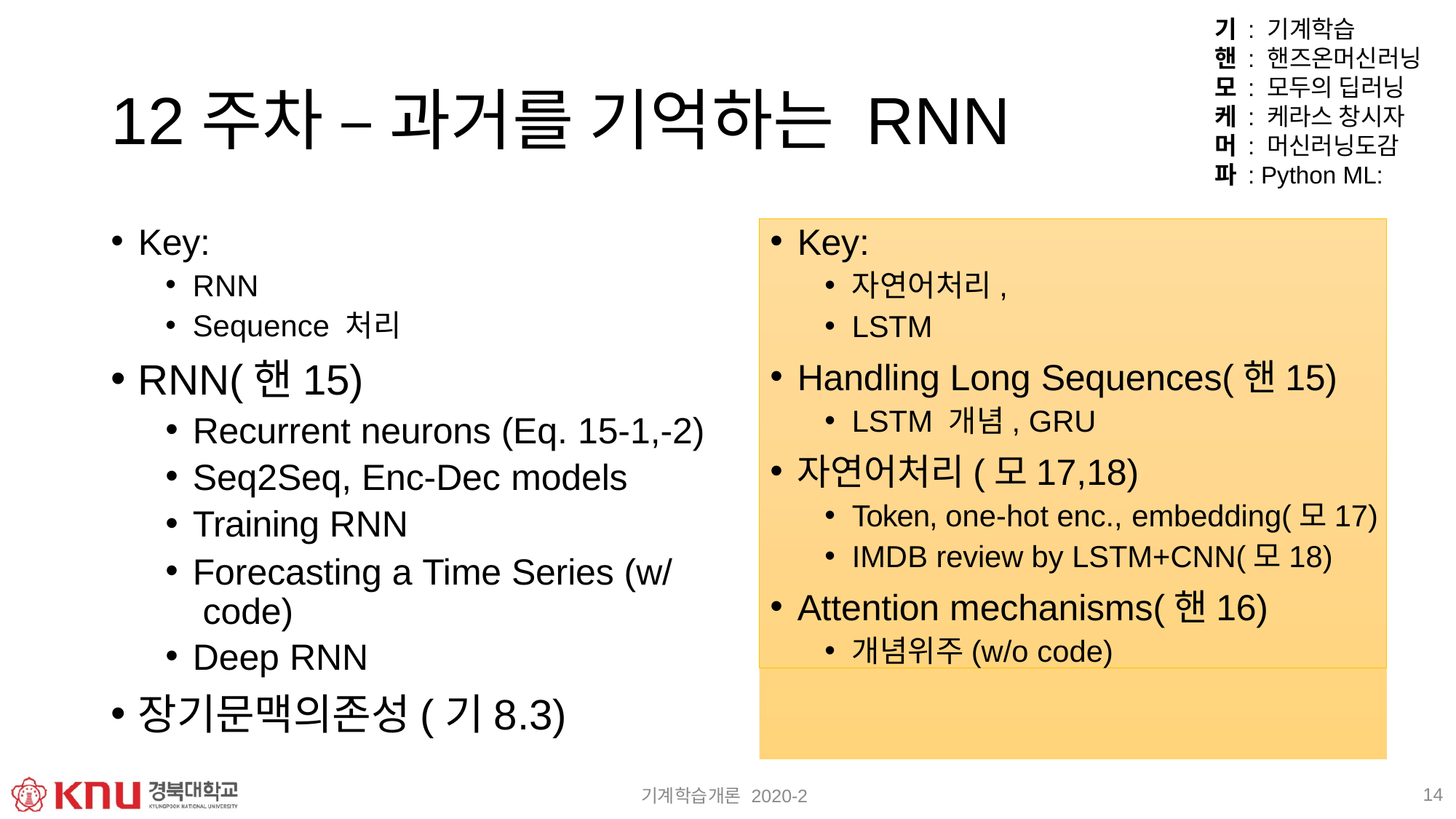

기 : 기계학습
핸 : 핸즈온머신러닝  모 : 모두의 딥러닝  케 : 케라스 창시자  머 : 머신러닝도감  파 : Python ML:
12주차 – 과거를 기억하는 RNN
Key:
RNN
Sequence 처리
RNN(핸15)
Recurrent neurons (Eq. 15-1,-2)
Seq2Seq, Enc-Dec models
Training RNN
Forecasting a Time Series (w/  code)
Deep RNN
장기문맥의존성(기8.3)

Key:
자연어처리,
LSTM
Handling Long Sequences(핸15)
LSTM 개념, GRU
자연어처리(모17,18)
Token, one-hot enc., embedding(모17)
IMDB review by LSTM+CNN(모18)
Attention mechanisms(핸16)
개념위주(w/o code)
14
기계학습개론 2020-2